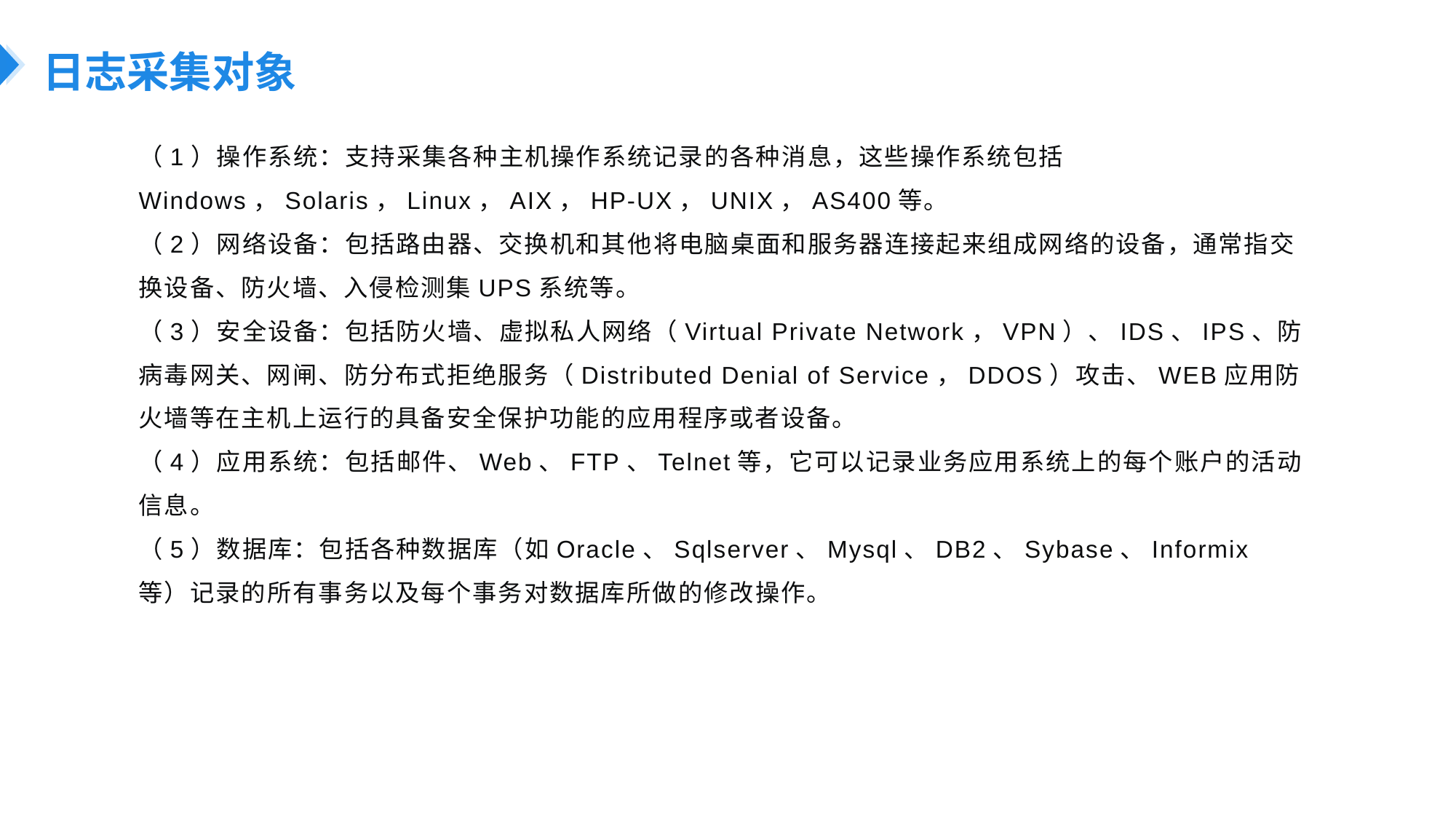

# 日志采集对象
（1）操作系统：支持采集各种主机操作系统记录的各种消息，这些操作系统包括Windows，Solaris，Linux，AIX，HP-UX，UNIX，AS400等。
（2）网络设备：包括路由器、交换机和其他将电脑桌面和服务器连接起来组成网络的设备，通常指交换设备、防火墙、入侵检测集UPS系统等。
（3）安全设备：包括防火墙、虚拟私人网络（Virtual Private Network，VPN）、IDS、IPS、防病毒网关、网闸、防分布式拒绝服务（Distributed Denial of Service，DDOS）攻击、WEB应用防火墙等在主机上运行的具备安全保护功能的应用程序或者设备。
（4）应用系统：包括邮件、Web、FTP、Telnet等，它可以记录业务应用系统上的每个账户的活动信息。
（5）数据库：包括各种数据库（如Oracle、Sqlserver、Mysql、DB2、Sybase、Informix等）记录的所有事务以及每个事务对数据库所做的修改操作。